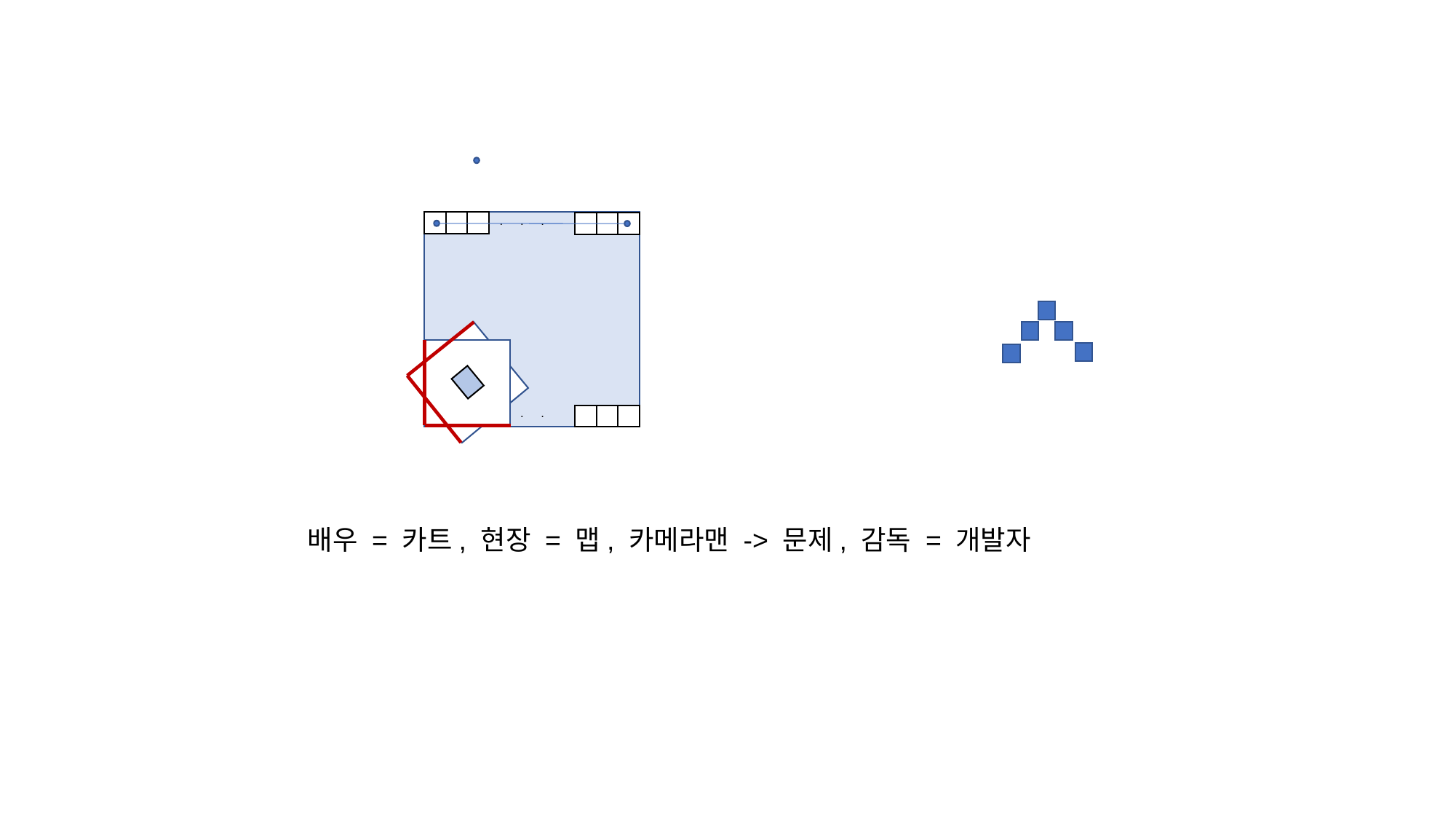

.     .     .

.     .     .

배우 = 카트, 현장 = 맵, 카메라맨 -> 문제, 감독 = 개발자